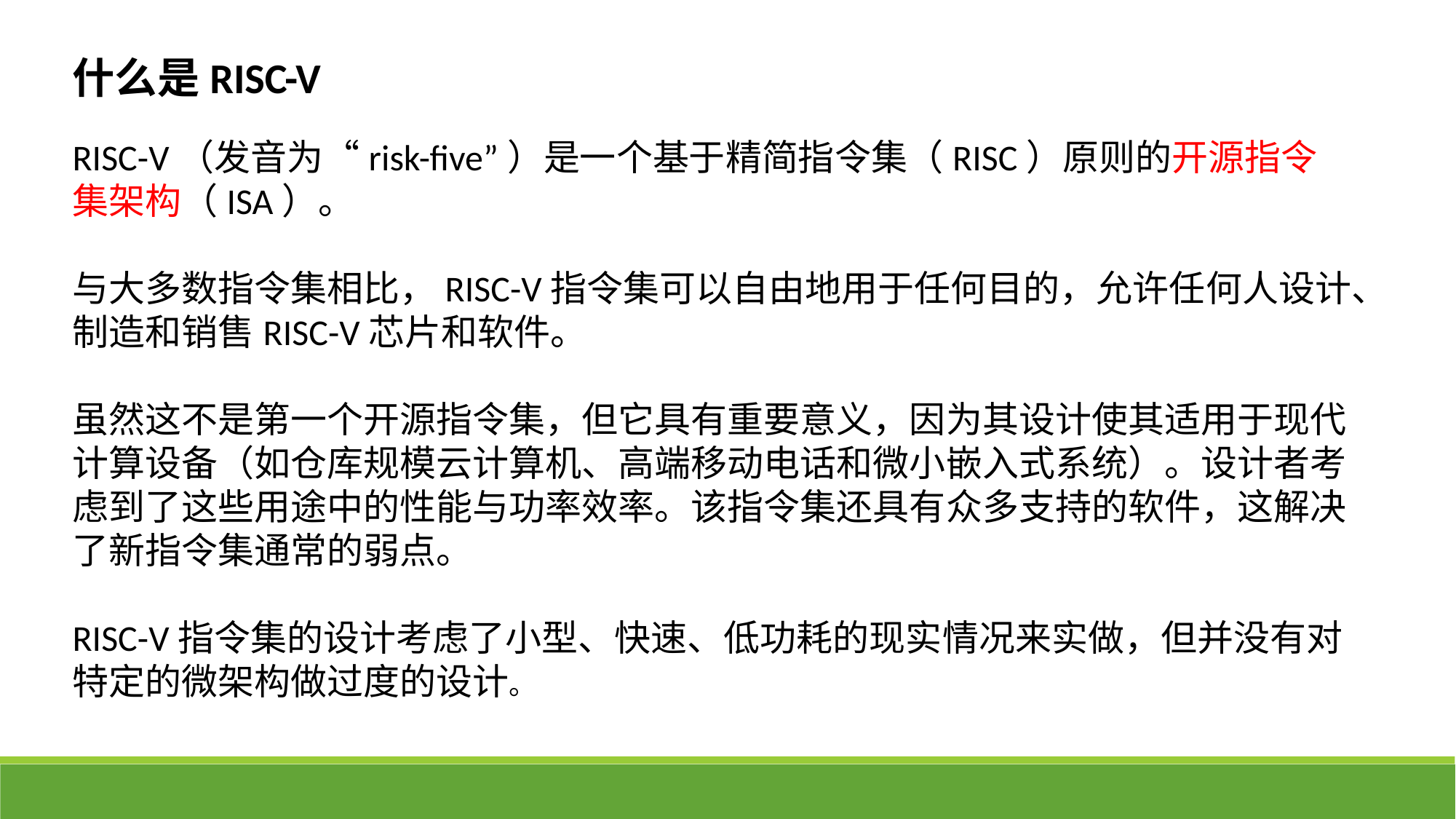

什么是RISC-V
RISC-V（发音为“risk-five”）是一个基于精简指令集（RISC）原则的开源指令集架构（ISA）。

与大多数指令集相比，RISC-V指令集可以自由地用于任何目的，允许任何人设计、制造和销售RISC-V芯片和软件。

虽然这不是第一个开源指令集，但它具有重要意义，因为其设计使其适用于现代计算设备（如仓库规模云计算机、高端移动电话和微小嵌入式系统）。设计者考虑到了这些用途中的性能与功率效率。该指令集还具有众多支持的软件，这解决了新指令集通常的弱点。

RISC-V指令集的设计考虑了小型、快速、低功耗的现实情况来实做，但并没有对特定的微架构做过度的设计。